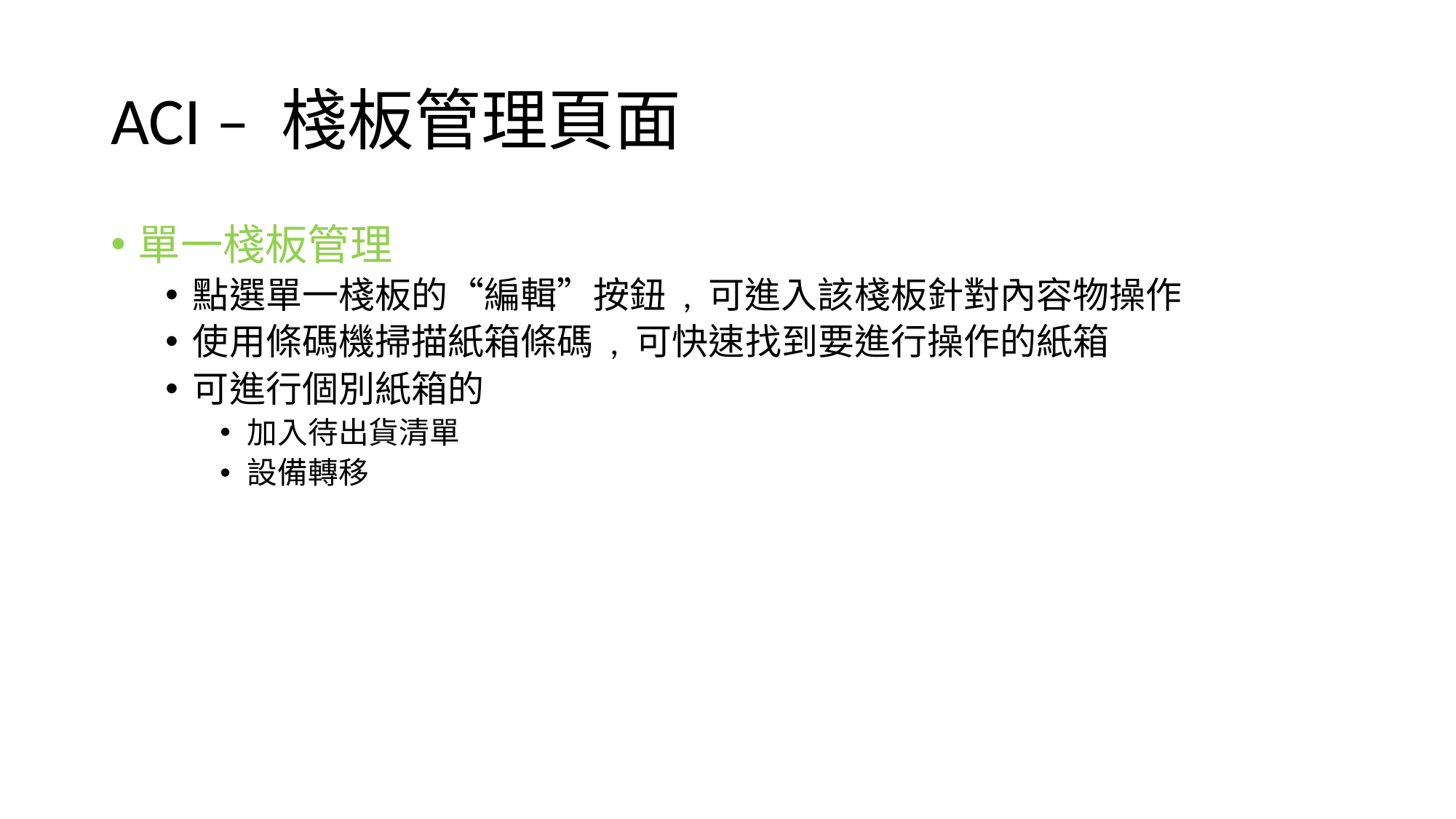

# ACI – 棧板管理頁面
單一棧板管理
點選單一棧板的“編輯”按鈕 , 可進入該棧板針對內容物操作
使用條碼機掃描紙箱條碼 , 可快速找到要進行操作的紙箱
可進行個別紙箱的
加入待出貨清單
設備轉移